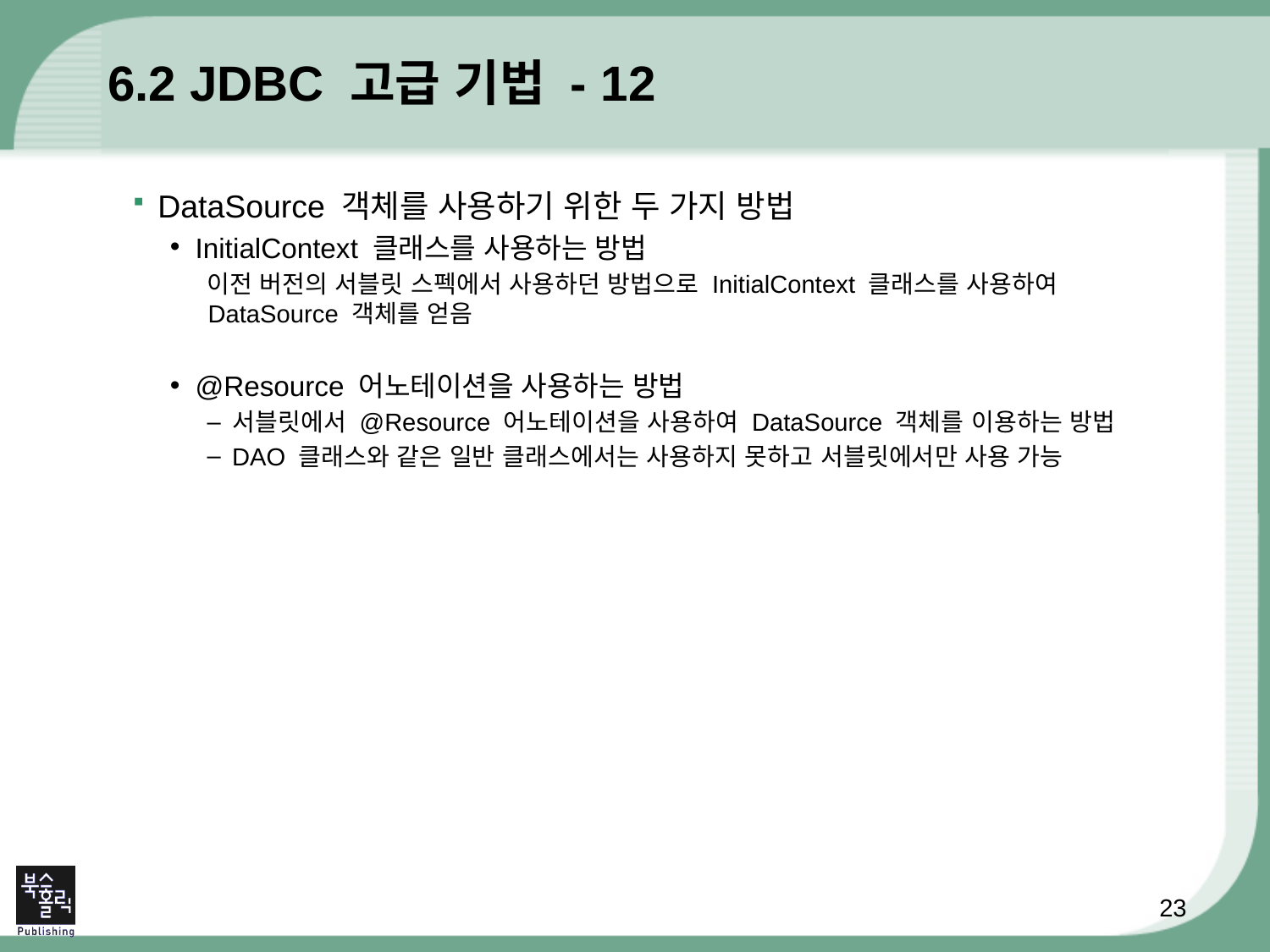

# 6.2 JDBC 고급 기법 - 12
DataSource 객체를 사용하기 위한 두 가지 방법
InitialContext 클래스를 사용하는 방법
이전 버전의 서블릿 스펙에서 사용하던 방법으로 InitialContext 클래스를 사용하여 DataSource 객체를 얻음

@Resource 어노테이션을 사용하는 방법
서블릿에서 @Resource 어노테이션을 사용하여 DataSource 객체를 이용하는 방법
DAO 클래스와 같은 일반 클래스에서는 사용하지 못하고 서블릿에서만 사용 가능
23